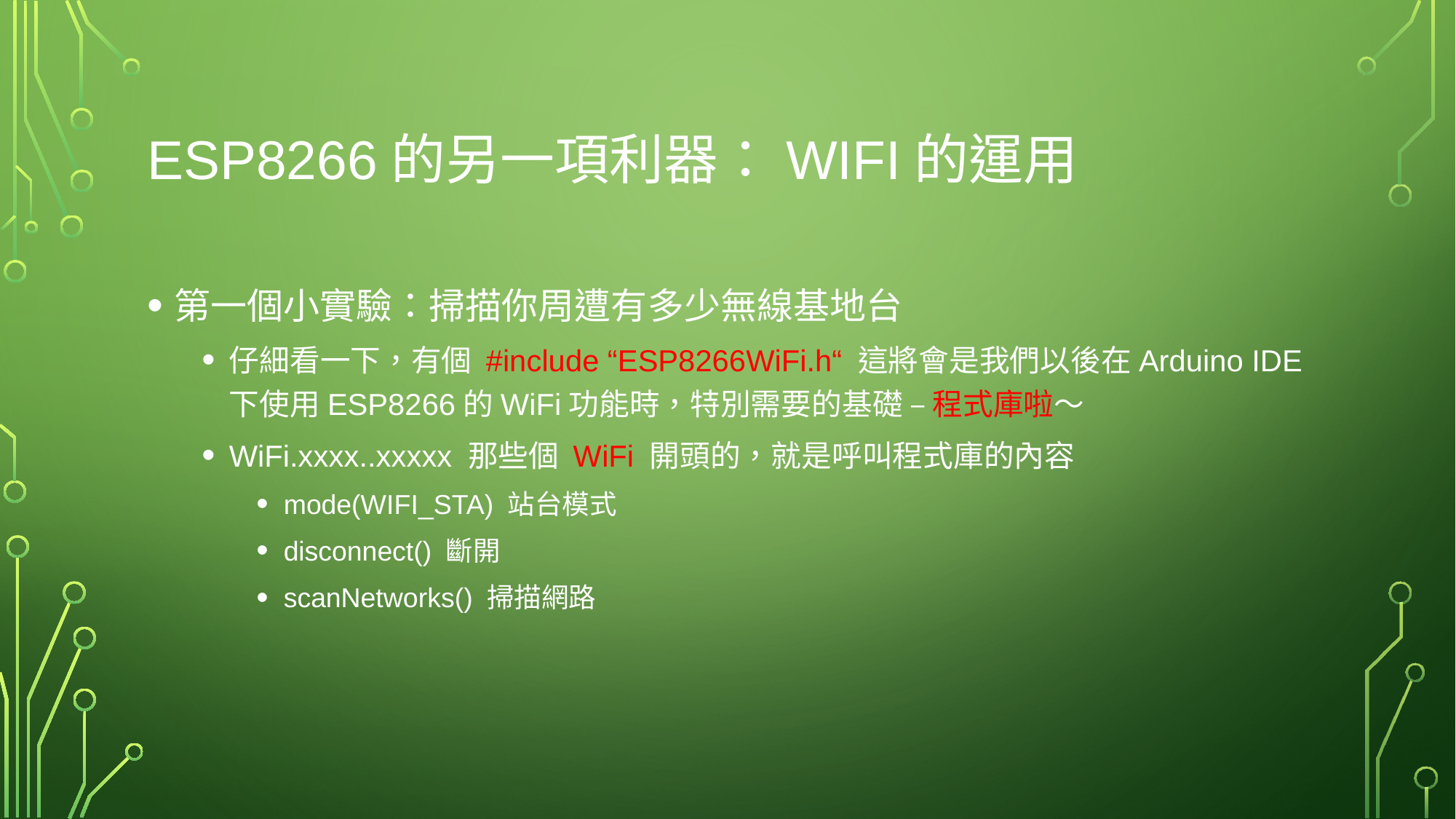

# ESP8266的另一項利器：WiFi的運用
第一個小實驗：掃描你周遭有多少無線基地台
仔細看一下，有個 #include “ESP8266WiFi.h“ 這將會是我們以後在Arduino IDE下使用ESP8266的WiFi功能時，特別需要的基礎 – 程式庫啦～
WiFi.xxxx..xxxxx 那些個 WiFi 開頭的，就是呼叫程式庫的內容
mode(WIFI_STA) 站台模式
disconnect() 斷開
scanNetworks() 掃描網路